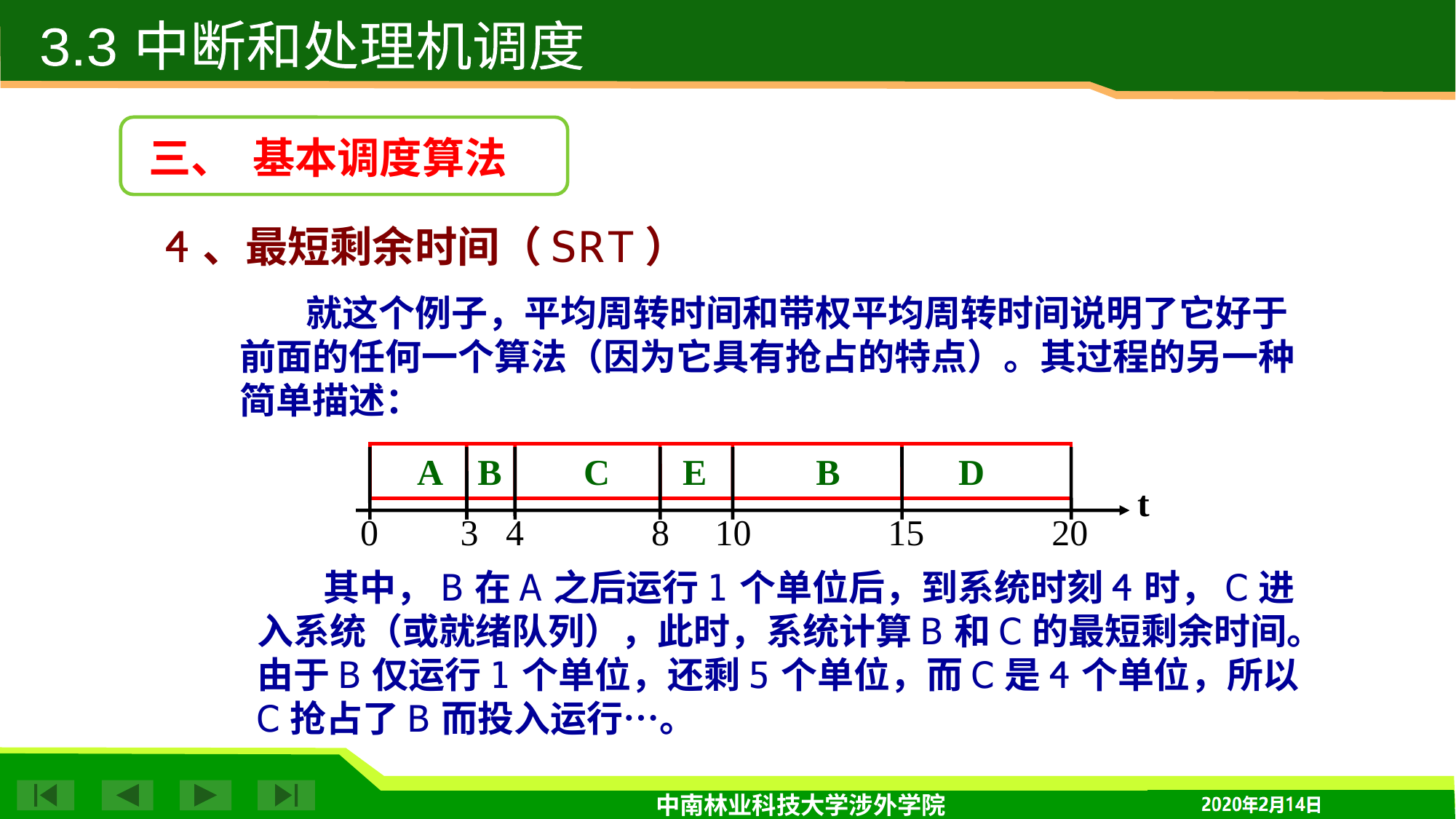

3.3 中断和处理机调度

三、  基本调度算法
4、最短剩余时间（SRT）
       就这个例子，平均周转时间和带权平均周转时间说明了它好于前面的任何一个算法（因为它具有抢占的特点）。其过程的另一种简单描述：
    A    B         C        E            B             D

 t
0         3   4              8     10               15              20

       其中，B在A之后运行1个单位后，到系统时刻4时，C进入系统（或就绪队列），此时，系统计算B和C的最短剩余时间。由于B仅运行1个单位，还剩5个单位，而C是4个单位，所以C抢占了B而投入运行…。